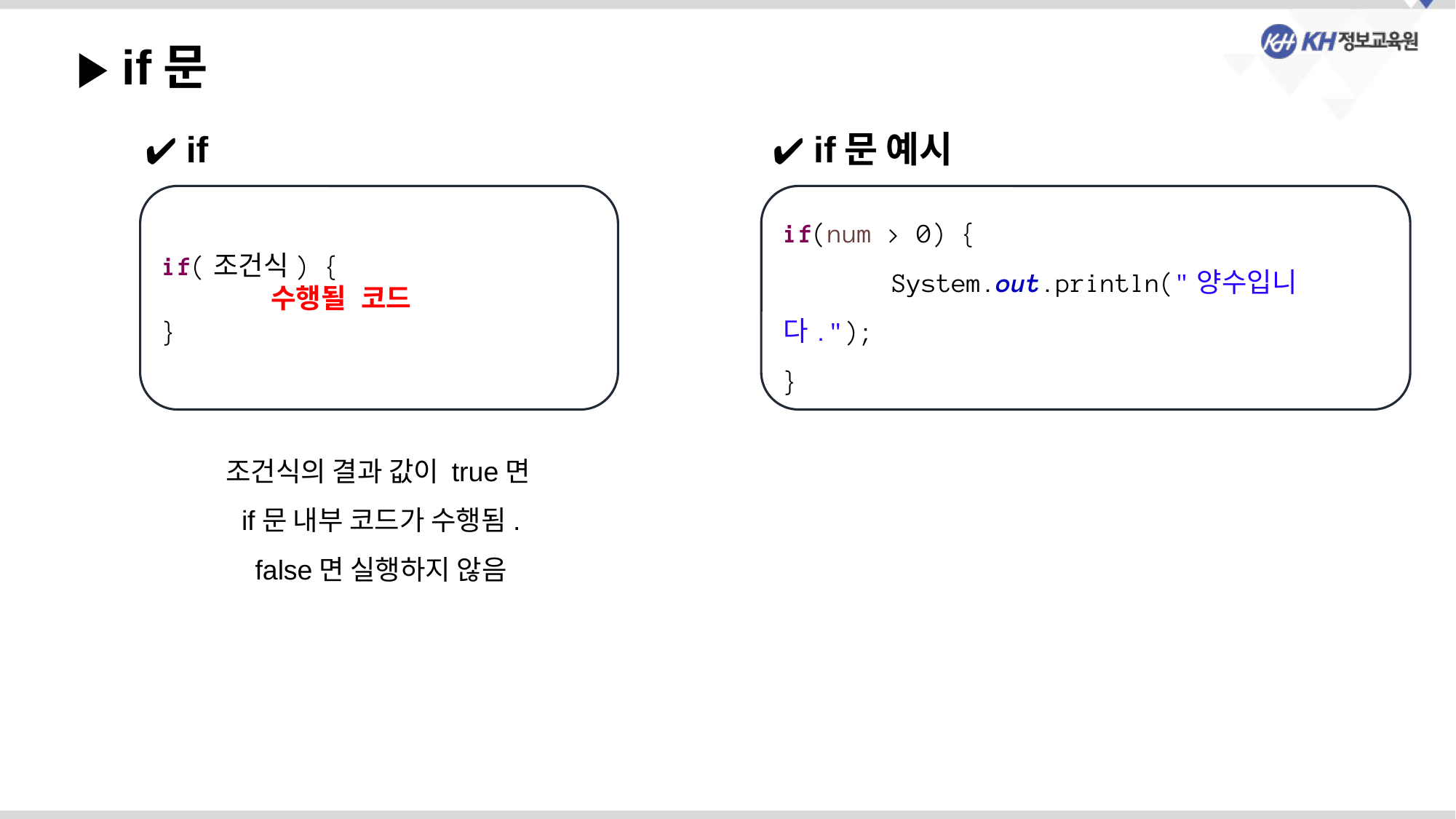

▶ if문
if
if문 예시
if(조건식) {
	수행될 코드
}
if(num > 0) {
	System.out.println("양수입니다.");
}
조건식의 결과 값이 true면
if문 내부 코드가 수행됨.
false면 실행하지 않음